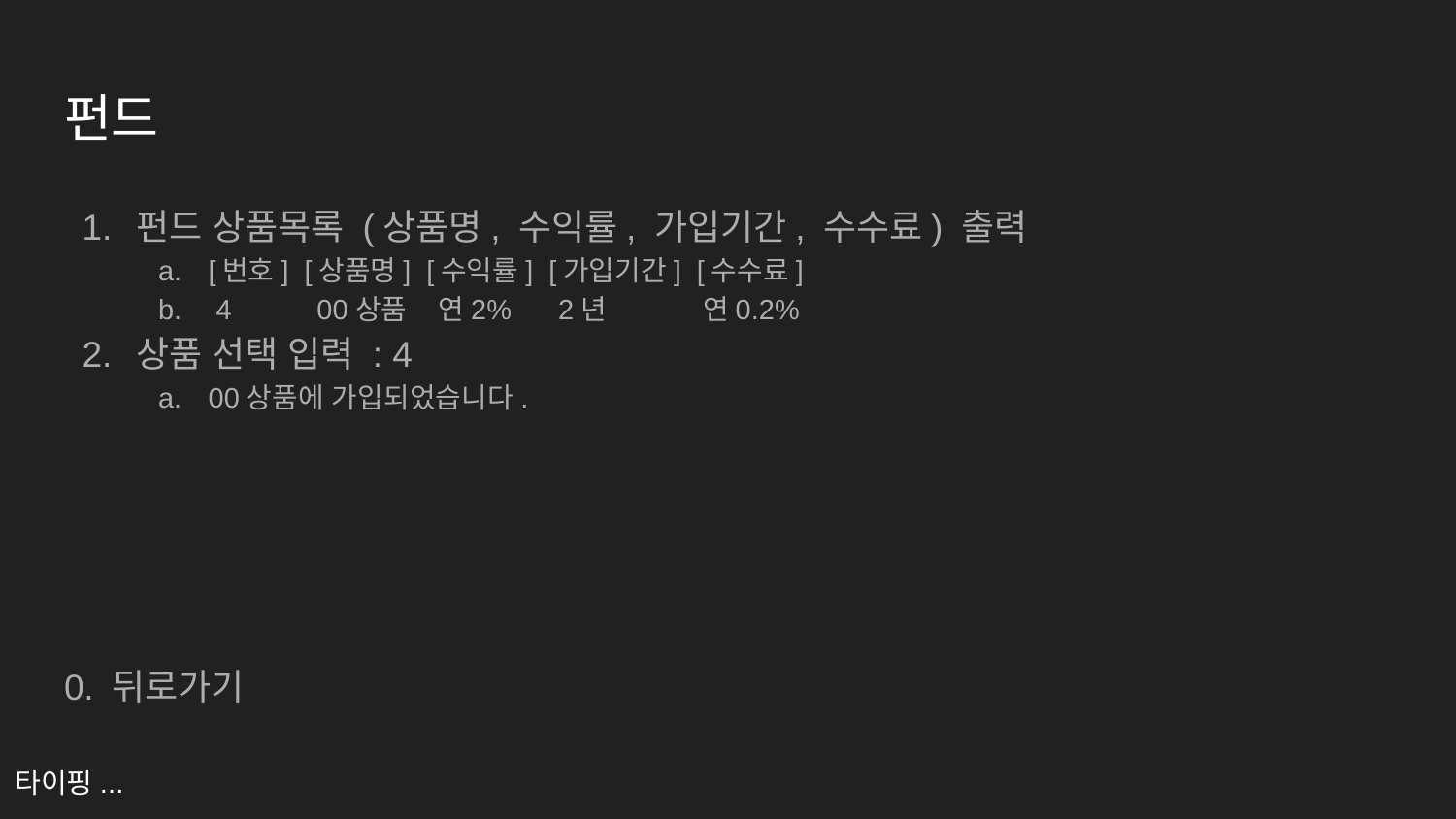

# 펀드
펀드 상품목록 (상품명, 수익률, 가입기간, 수수료) 출력
[번호]  [상품명]  [수익률]  [가입기간]  [수수료]
 4           00상품    연2%      2년	        연0.2%
상품 선택 입력 : 4
00상품에 가입되었습니다.

0. 뒤로가기
타이핑...